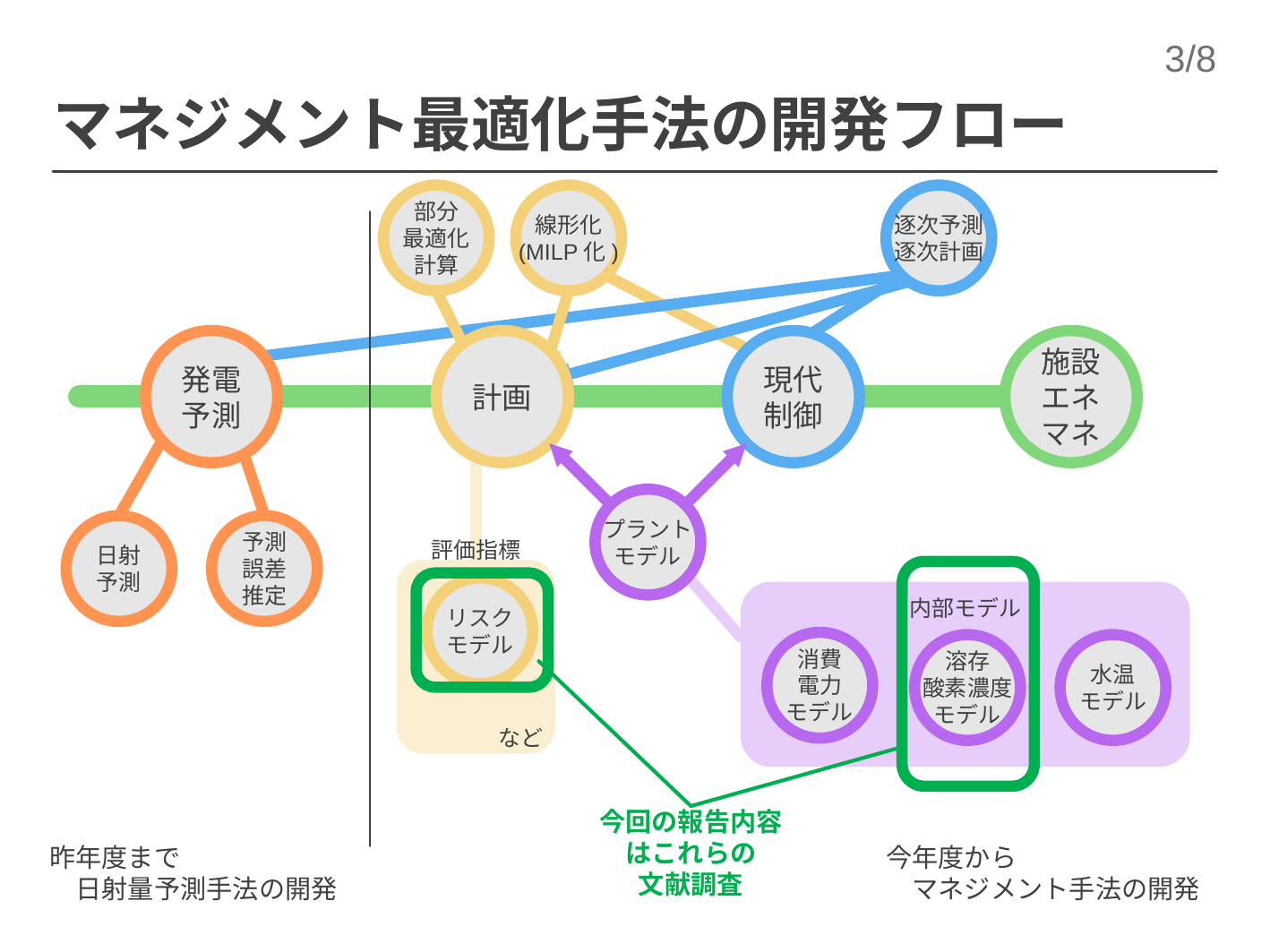

3/8

# マネジメント最適化手法の開発フロー
部分
最適化
計算
線形化
(MILP化)
逐次予測
逐次計画
発電
予測
計画
現代
制御
施設
エネ
マネ
プラント
モデル
予測
誤差
推定
日射
予測
評価指標

　　　　など

リスク
モデル
内部モデル

消費
電力
モデル
溶存
酸素濃度
モデル
水温
モデル
今回の報告内容
はこれらの
文献調査
昨年度まで
　日射量予測手法の開発
今年度から
　マネジメント手法の開発